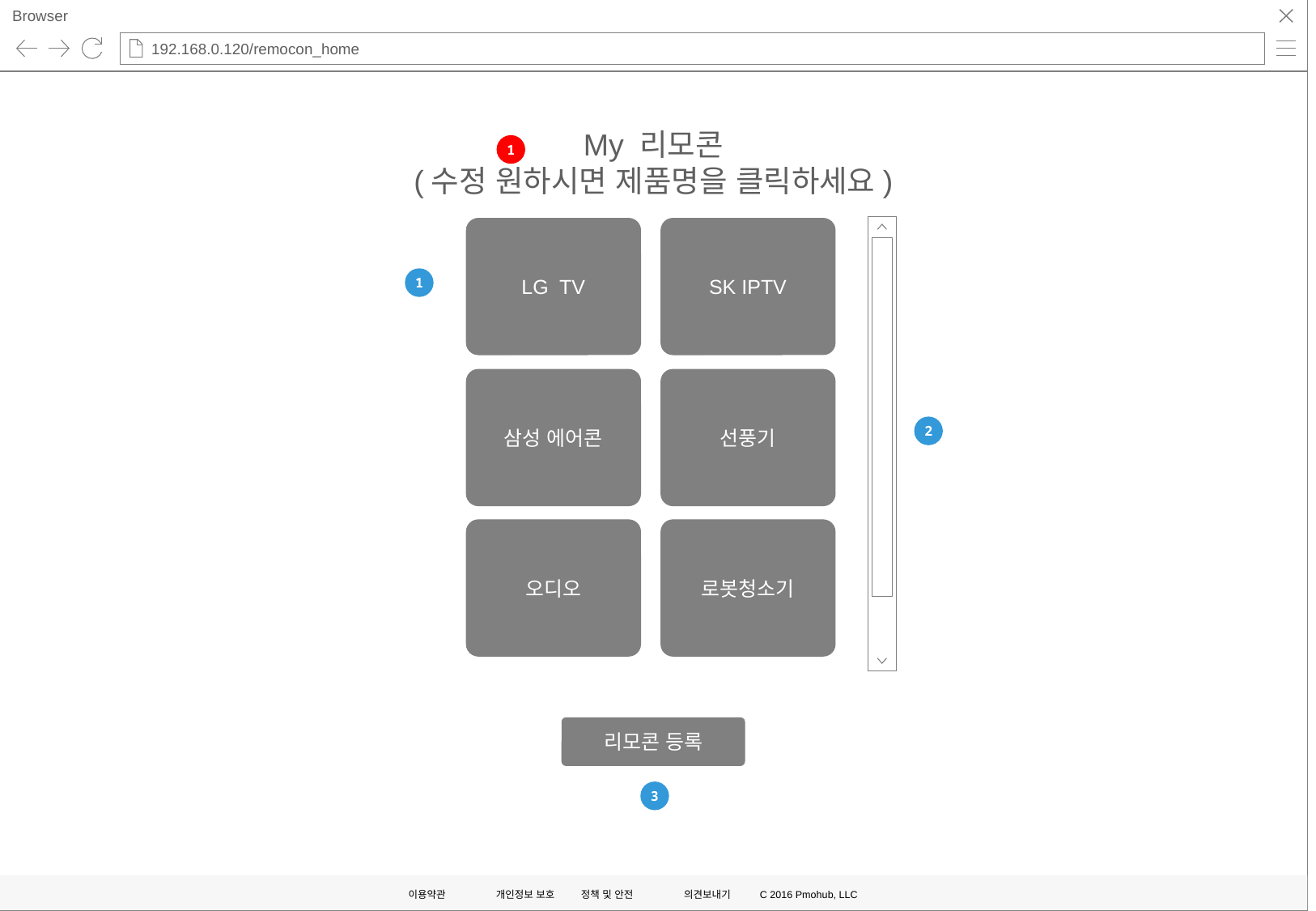

Browser

192.168.0.120/remocon_home

My 리모콘
(수정 원하시면 제품명을 클릭하세요)

1

LG  TV
SK IPTV
1
삼성 에어콘
선풍기
2
오디오
로봇청소기
리모콘 등록
3

이용약관
개인정보 보호
정책 및 안전
의견보내기
C 2016 Pmohub, LLC